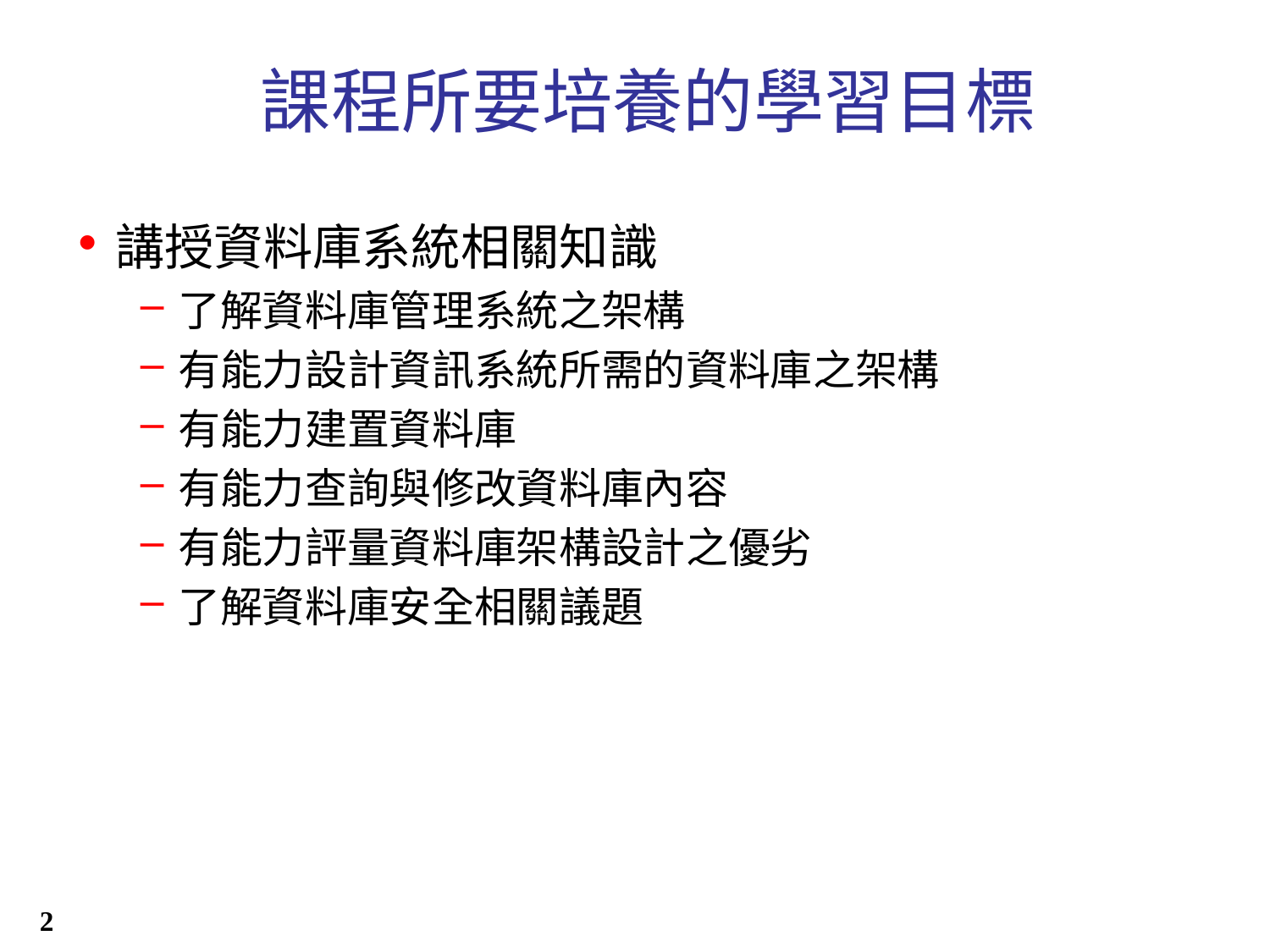

# 課程所要培養的學習目標
講授資料庫系統相關知識
了解資料庫管理系統之架構
有能力設計資訊系統所需的資料庫之架構
有能力建置資料庫
有能力查詢與修改資料庫內容
有能力評量資料庫架構設計之優劣
了解資料庫安全相關議題

2